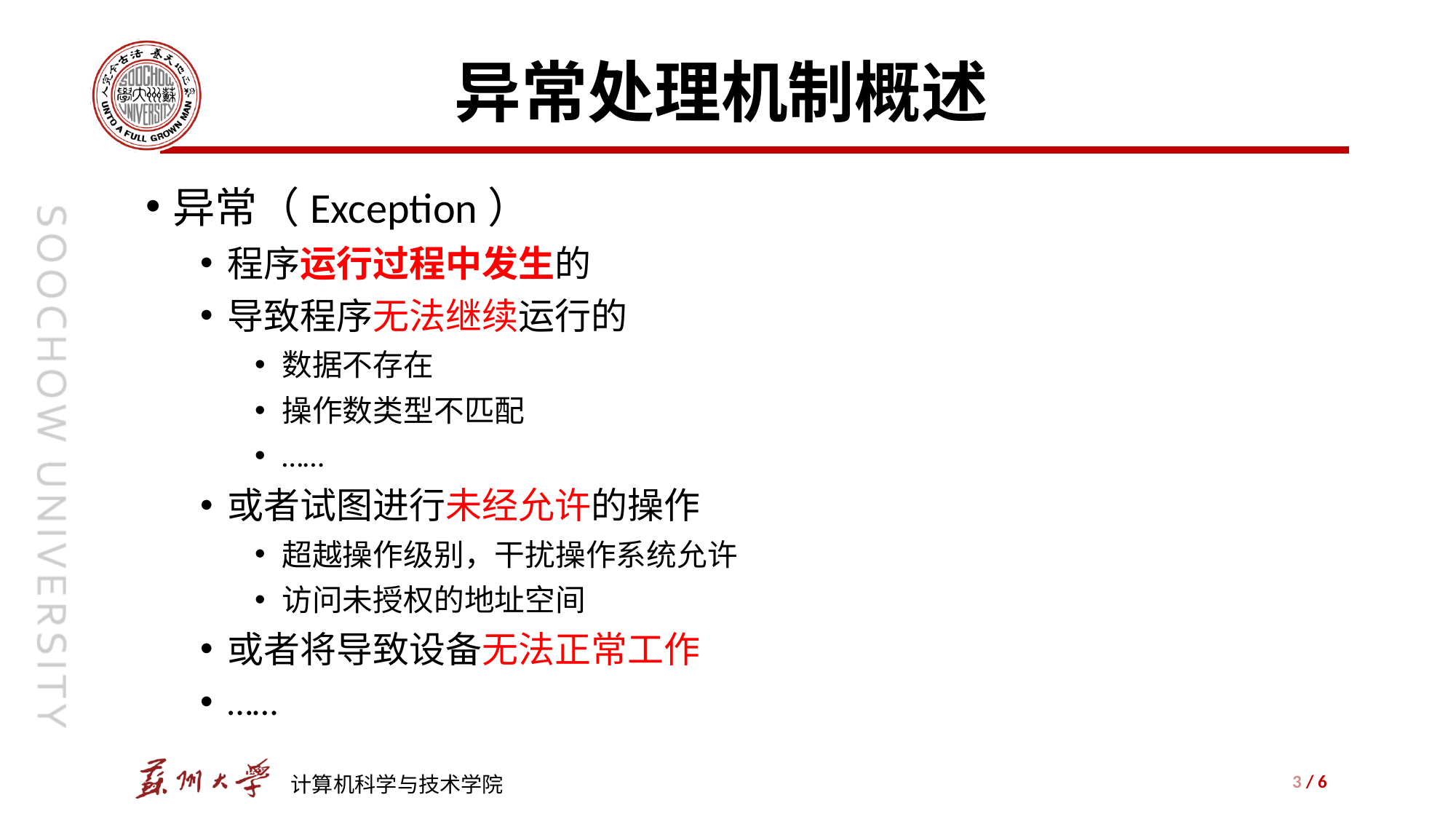

# 异常处理机制概述
异常（Exception）
程序运行过程中发生的
导致程序无法继续运行的
数据不存在
操作数类型不匹配
……
或者试图进行未经允许的操作
超越操作级别，干扰操作系统允许
访问未授权的地址空间
或者将导致设备无法正常工作
……
3